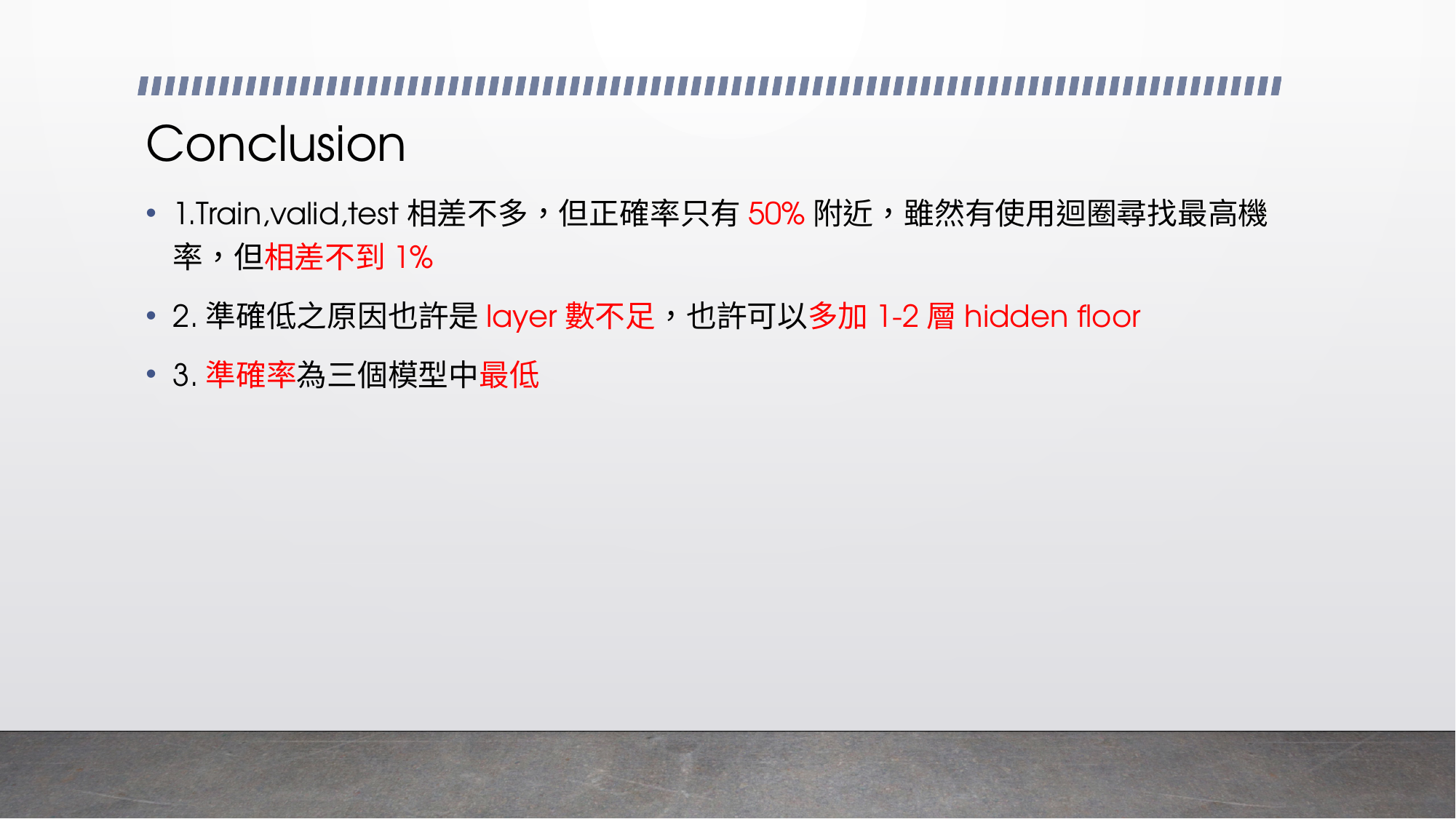

# Conclusion
1.Train,valid,test相差不多，但正確率只有50%附近，雖然有使用迴圈尋找最高機率，但相差不到1%
2.準確低之原因也許是layer數不足，也許可以多加1-2層hidden floor
3.準確率為三個模型中最低